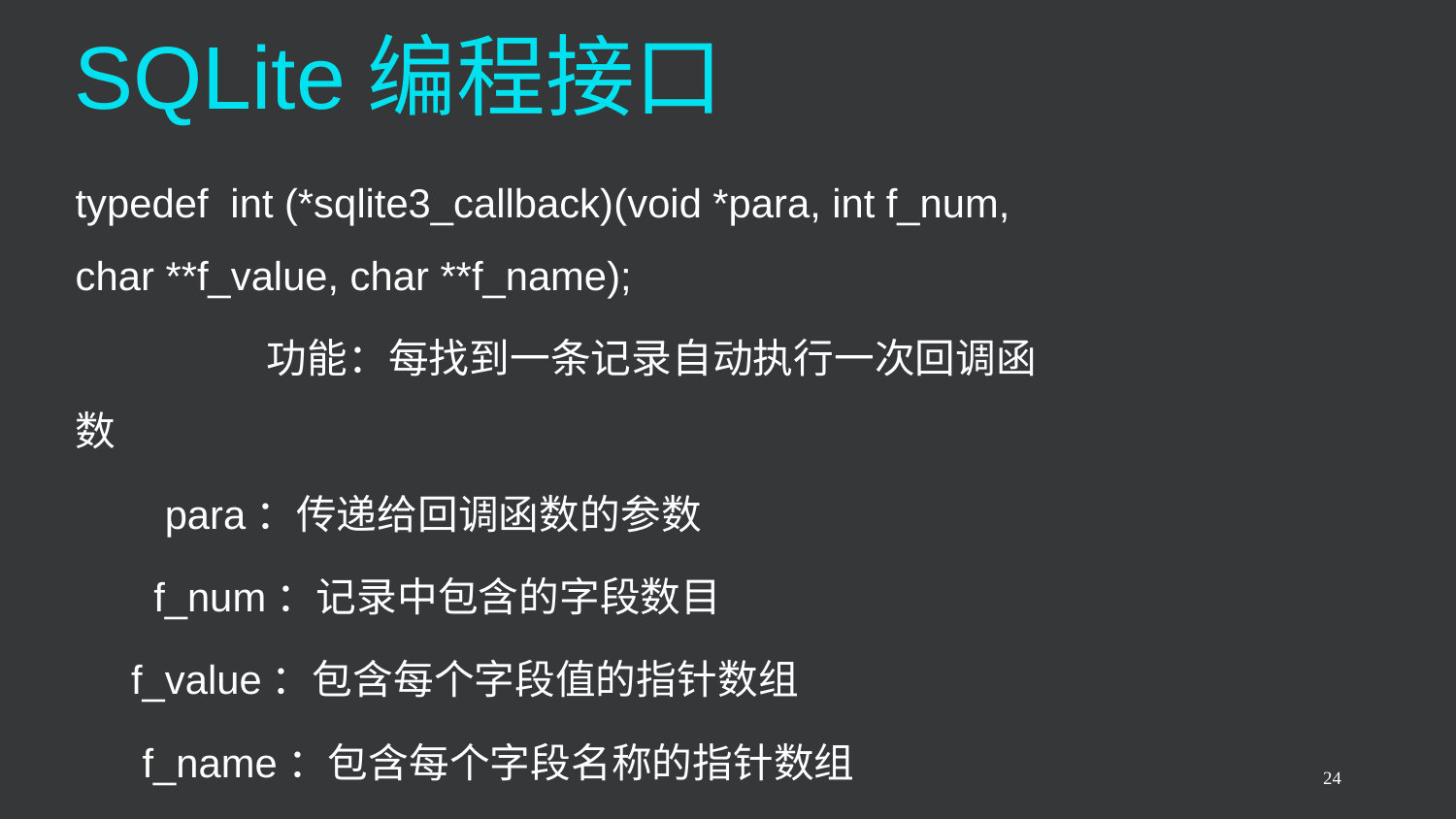

# SQLite编程接口
typedef  int (*sqlite3_callback)(void *para, int f_num, char **f_value, char **f_name);
	    功能：每找到一条记录自动执行一次回调函数
        para：传递给回调函数的参数
       f_num：记录中包含的字段数目
     f_value：包含每个字段值的指针数组
      f_name：包含每个字段名称的指针数组
       返回值：成功返回0，失败返回-1

24